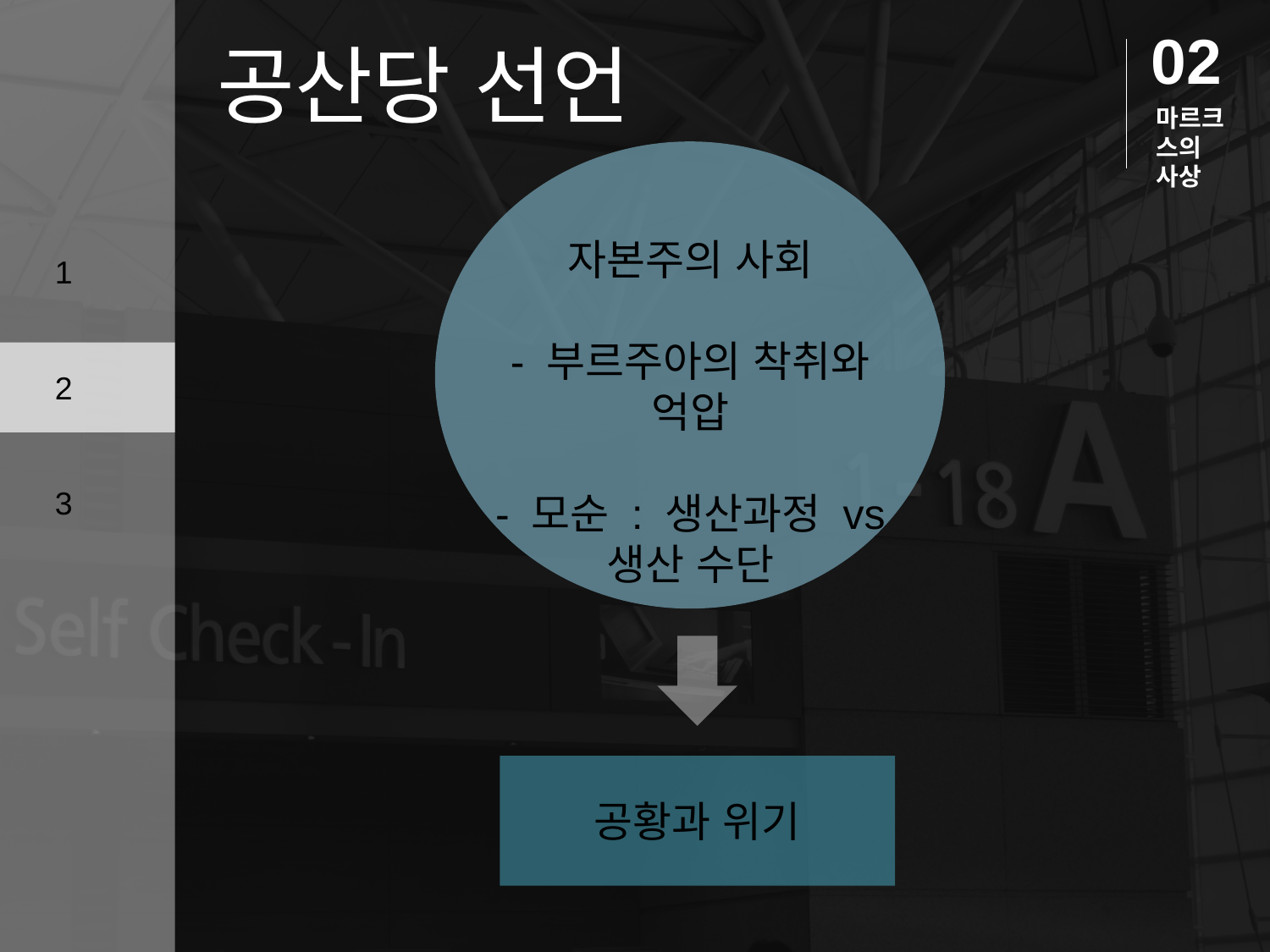

02
공산당 선언
마르크스의 사상

자본주의 사회

- 부르주아의 착취와 억압

- 모순 : 생산과정 vs 생산 수단
1

2
3

공황과 위기